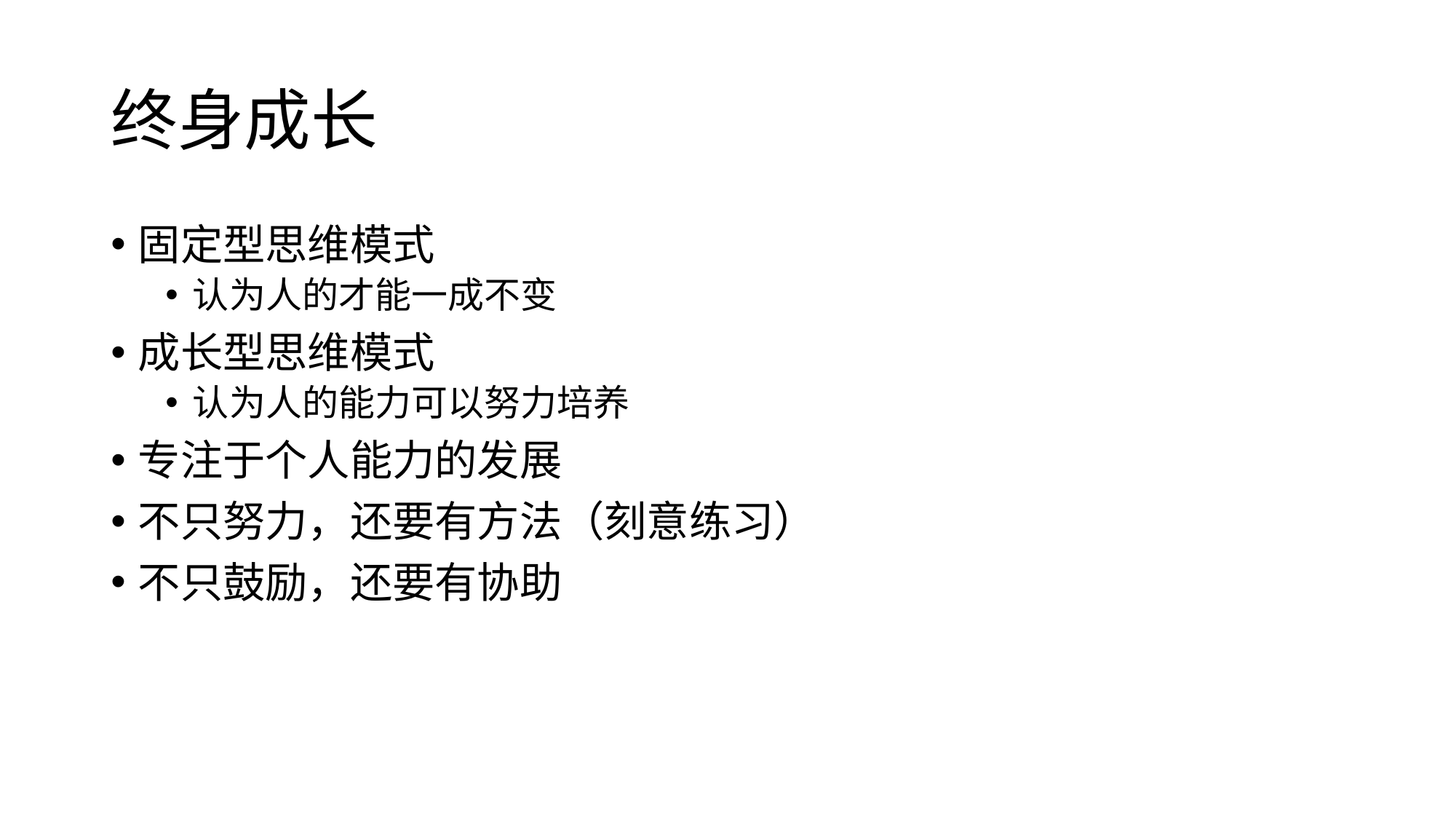

# 终身成长
固定型思维模式
认为人的才能一成不变
成长型思维模式
认为人的能力可以努力培养
专注于个人能力的发展
不只努力，还要有方法（刻意练习）
不只鼓励，还要有协助